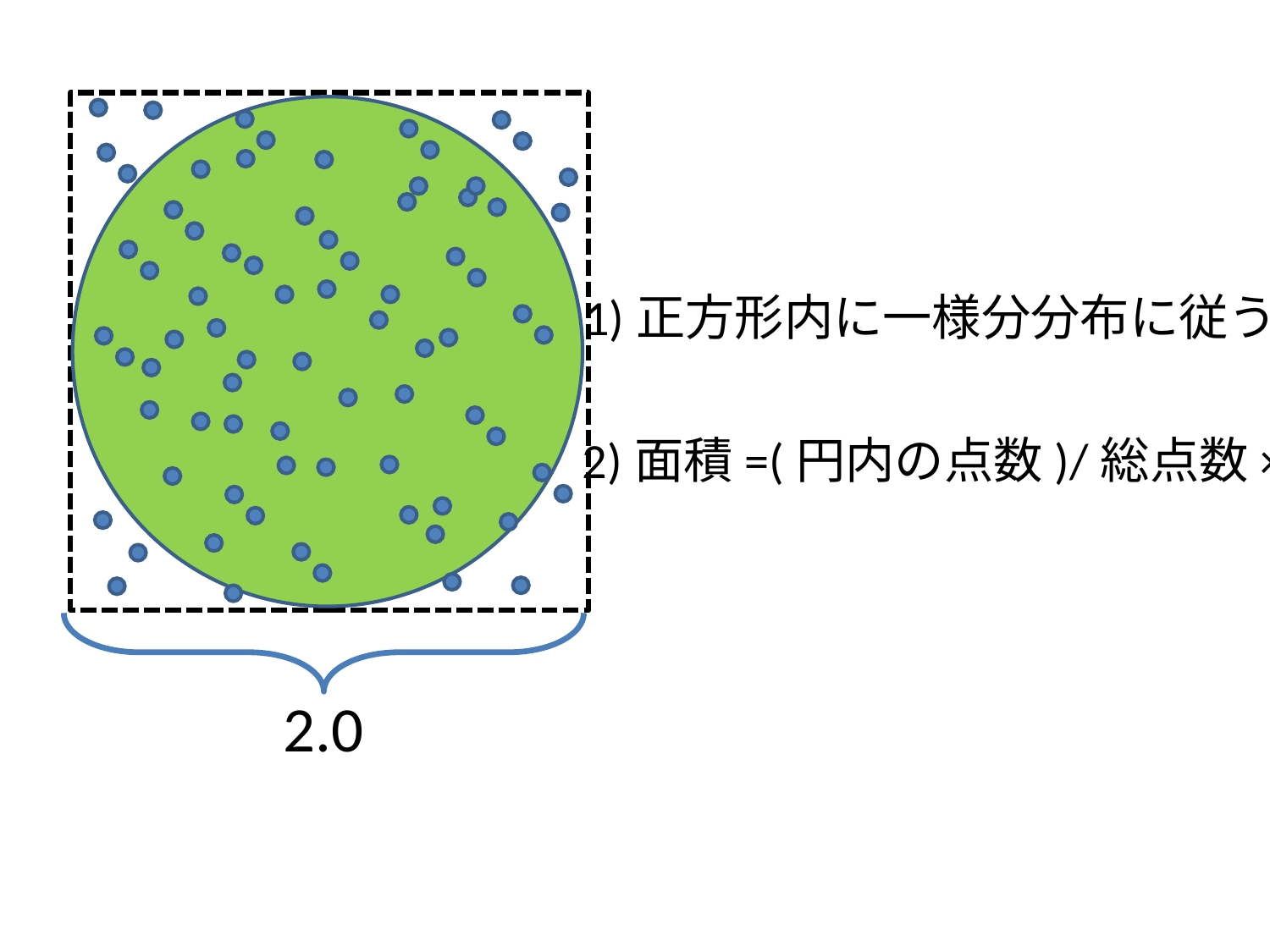

1)正方形内に一様分分布に従う点群を発生させる

2)面積=(円内の点数)/総点数×正方形面積

2.0